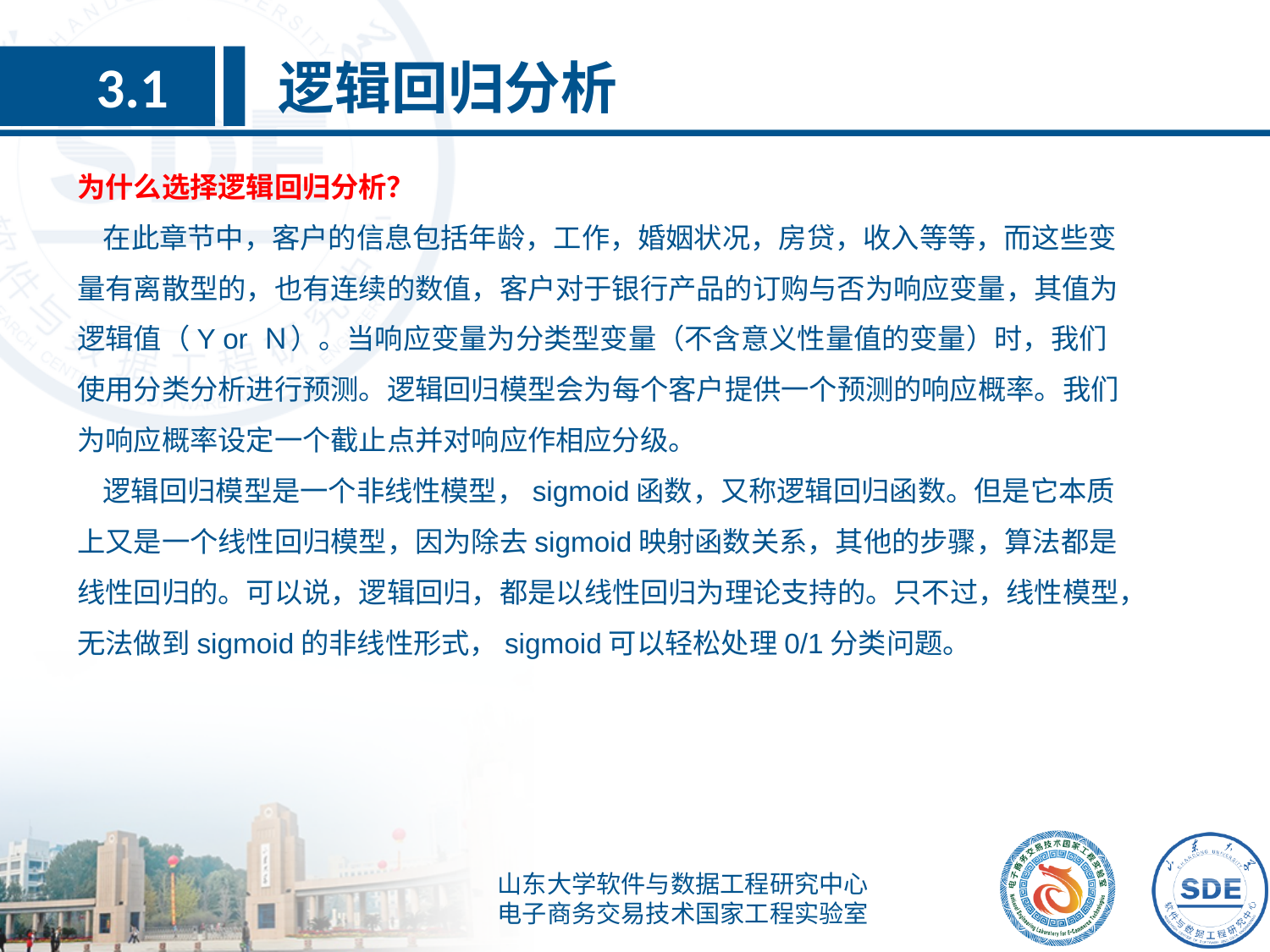

逻辑回归分析
3.1
为什么选择逻辑回归分析？
   在此章节中，客户的信息包括年龄，工作，婚姻状况，房贷，收入等等，而这些变量有离散型的，也有连续的数值，客户对于银行产品的订购与否为响应变量，其值为逻辑值（Y or Ｎ）。当响应变量为分类型变量（不含意义性量值的变量）时，我们使用分类分析进行预测。逻辑回归模型会为每个客户提供一个预测的响应概率。我们为响应概率设定一个截止点并对响应作相应分级。
   逻辑回归模型是一个非线性模型，sigmoid函数，又称逻辑回归函数。但是它本质上又是一个线性回归模型，因为除去sigmoid映射函数关系，其他的步骤，算法都是线性回归的。可以说，逻辑回归，都是以线性回归为理论支持的。只不过，线性模型，无法做到sigmoid的非线性形式，sigmoid可以轻松处理0/1分类问题。